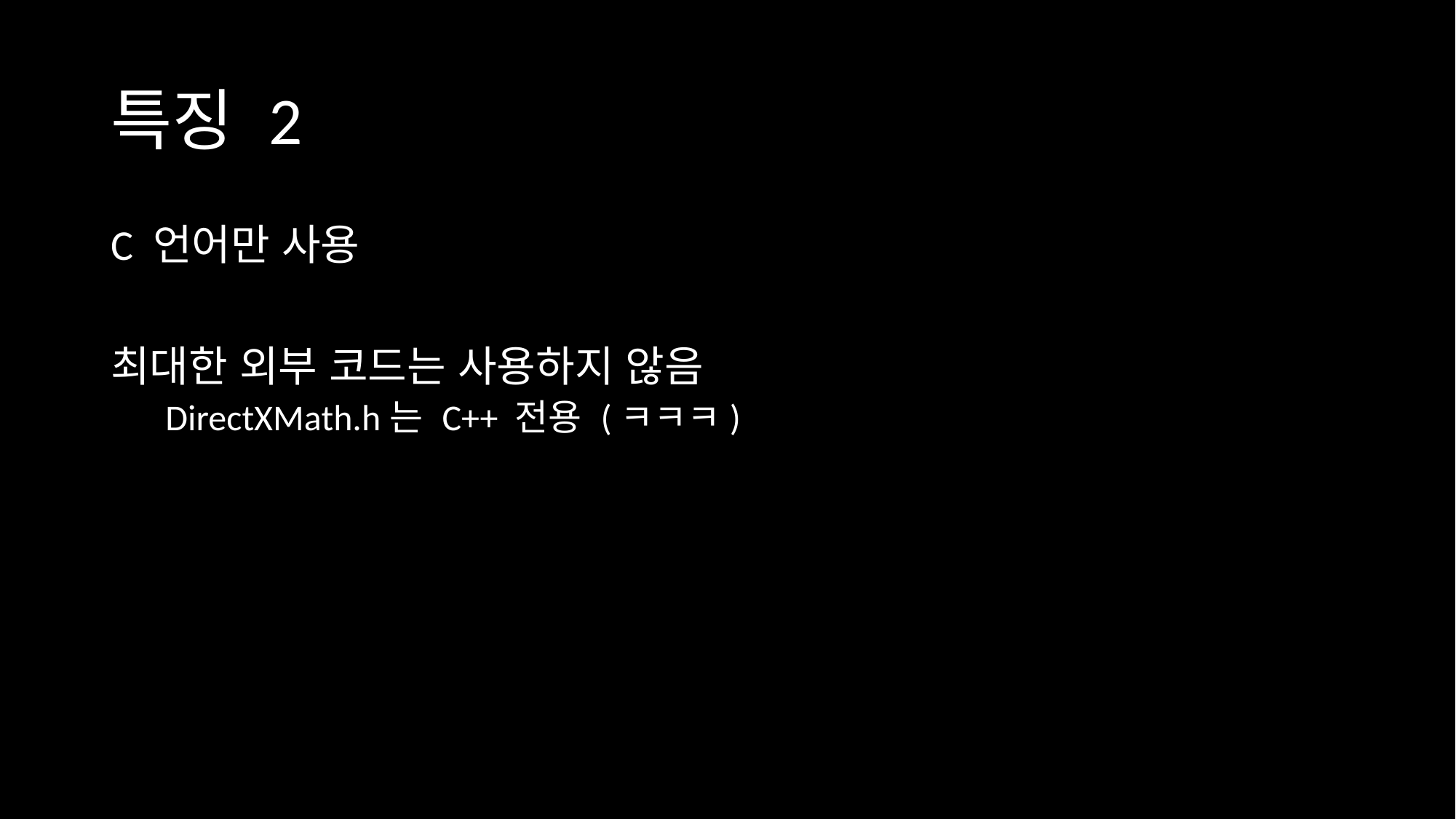

# 특징 2
C 언어만 사용

최대한 외부 코드는 사용하지 않음
DirectXMath.h는 C++ 전용 (ㅋㅋㅋ)